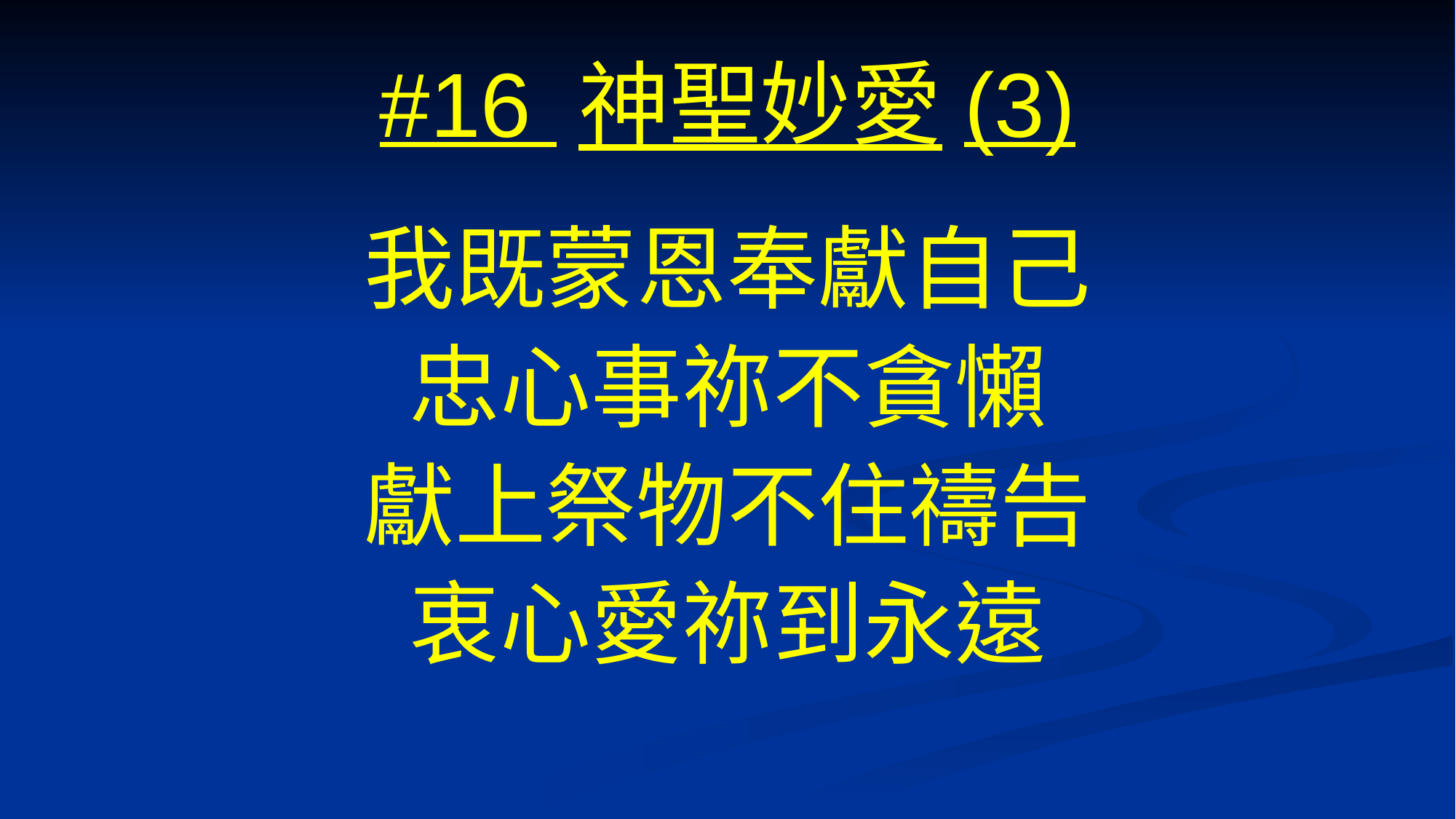

# #16 神聖妙愛(3)
我既蒙恩奉獻自己
忠心事祢不貪懶
獻上祭物不住禱告
衷心愛祢到永遠